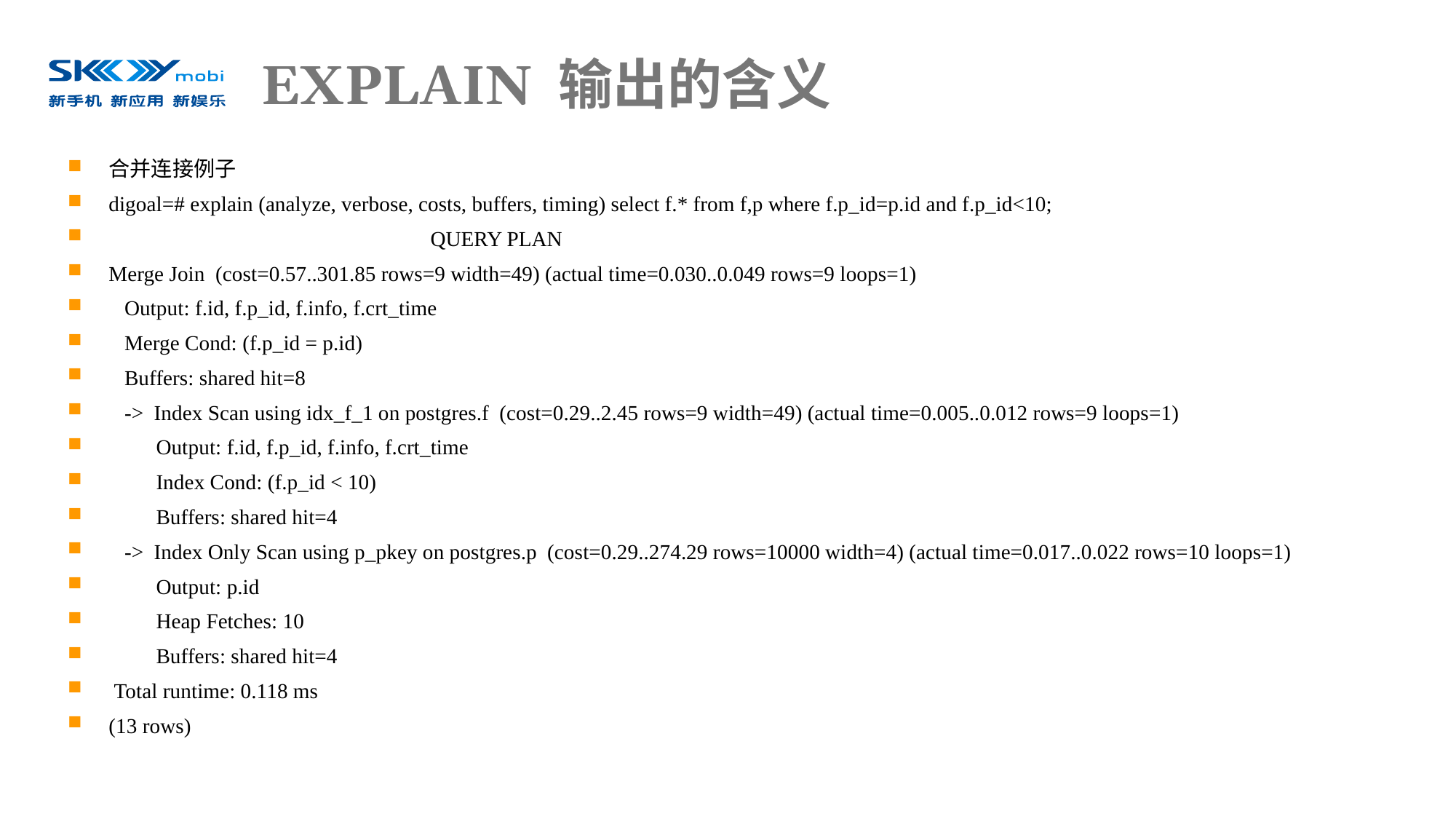

# EXPLAIN 输出的含义
合并连接例子
digoal=# explain (analyze, verbose, costs, buffers, timing) select f.* from f,p where f.p_id=p.id and f.p_id<10;
                                                             QUERY PLAN
Merge Join  (cost=0.57..301.85 rows=9 width=49) (actual time=0.030..0.049 rows=9 loops=1)
   Output: f.id, f.p_id, f.info, f.crt_time
   Merge Cond: (f.p_id = p.id)
   Buffers: shared hit=8
   ->  Index Scan using idx_f_1 on postgres.f  (cost=0.29..2.45 rows=9 width=49) (actual time=0.005..0.012 rows=9 loops=1)
         Output: f.id, f.p_id, f.info, f.crt_time
         Index Cond: (f.p_id < 10)
         Buffers: shared hit=4
   ->  Index Only Scan using p_pkey on postgres.p  (cost=0.29..274.29 rows=10000 width=4) (actual time=0.017..0.022 rows=10 loops=1)
         Output: p.id
         Heap Fetches: 10
         Buffers: shared hit=4
 Total runtime: 0.118 ms
(13 rows)